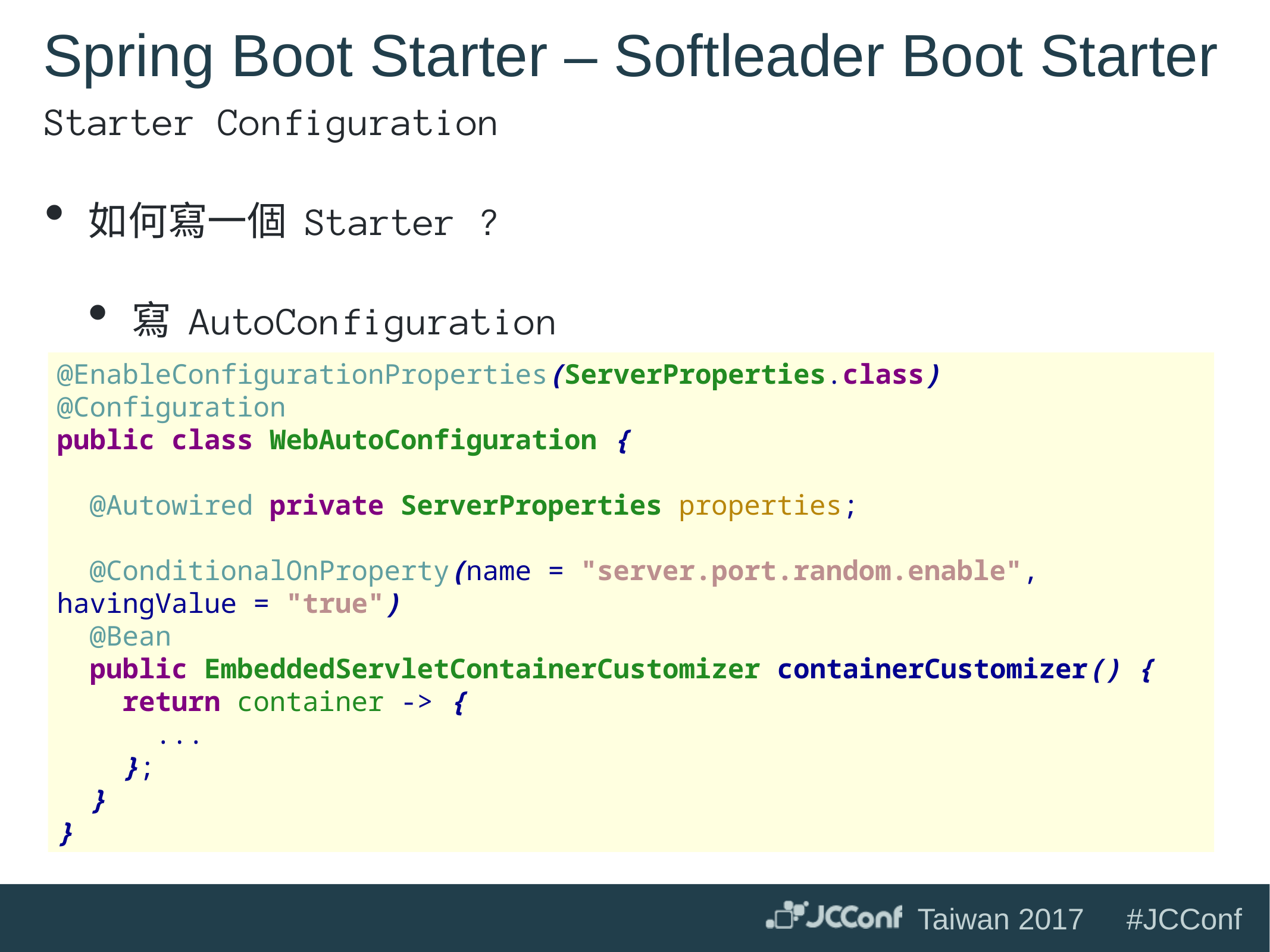

Starter Configuration
如何寫一個 Starter ?
寫 AutoConfiguration
# Spring Boot Starter – Softleader Boot Starter
@EnableConfigurationProperties(ServerProperties.class)
@Configuration
public class WebAutoConfiguration {
  @Autowired private ServerProperties properties;
  @ConditionalOnProperty(name = "server.port.random.enable", havingValue = "true")
  @Bean
  public EmbeddedServletContainerCustomizer containerCustomizer() {
    return container -> {
      ...
    };
  }
}